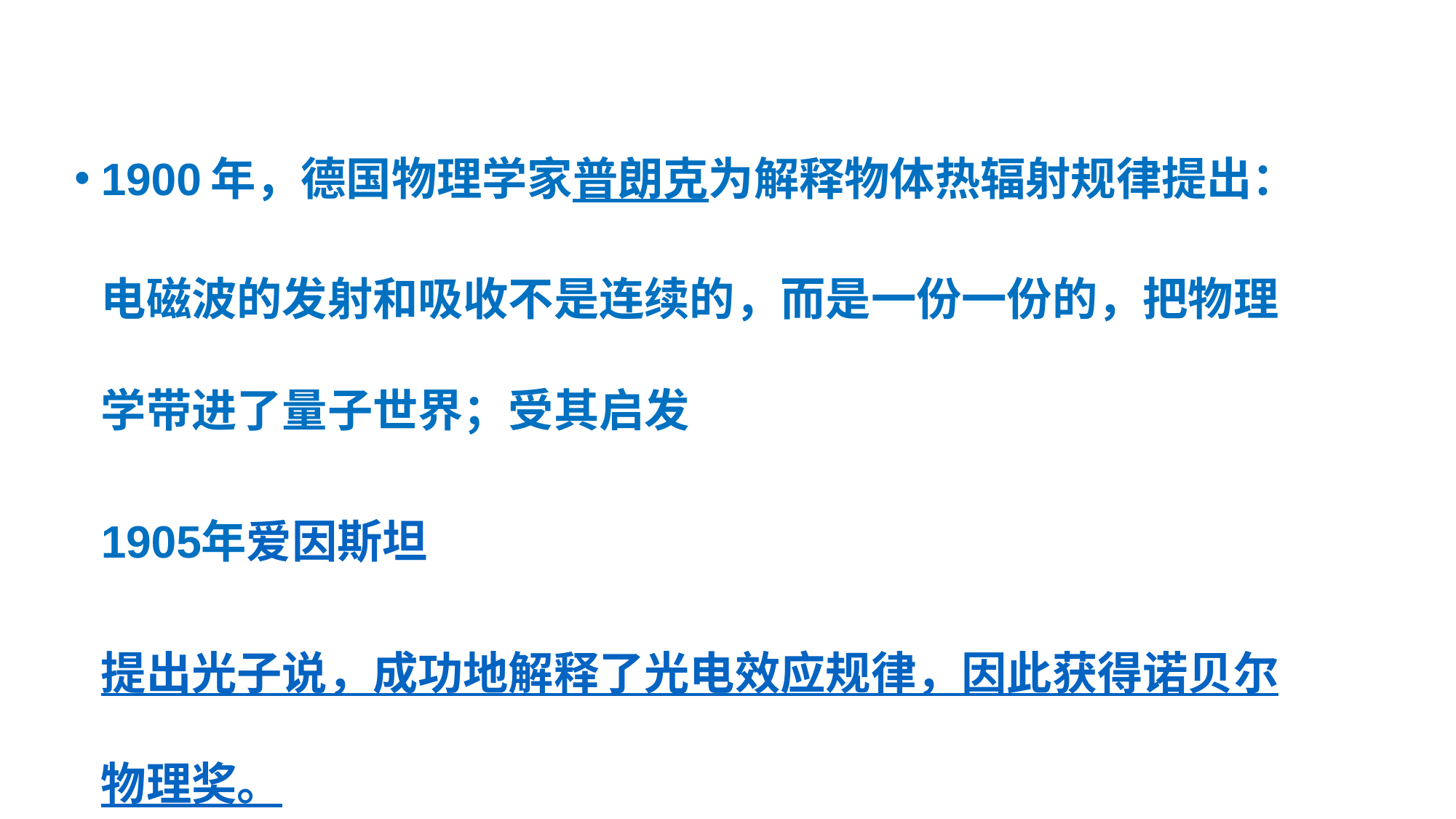

1900年，德国物理学家普朗克为解释物体热辐射规律提出：电磁波的发射和吸收不是连续的，而是一份一份的，把物理学带进了量子世界；受其启发1905年爱因斯坦提出光子说，成功地解释了光电效应规律，因此获得诺贝尔物理奖。